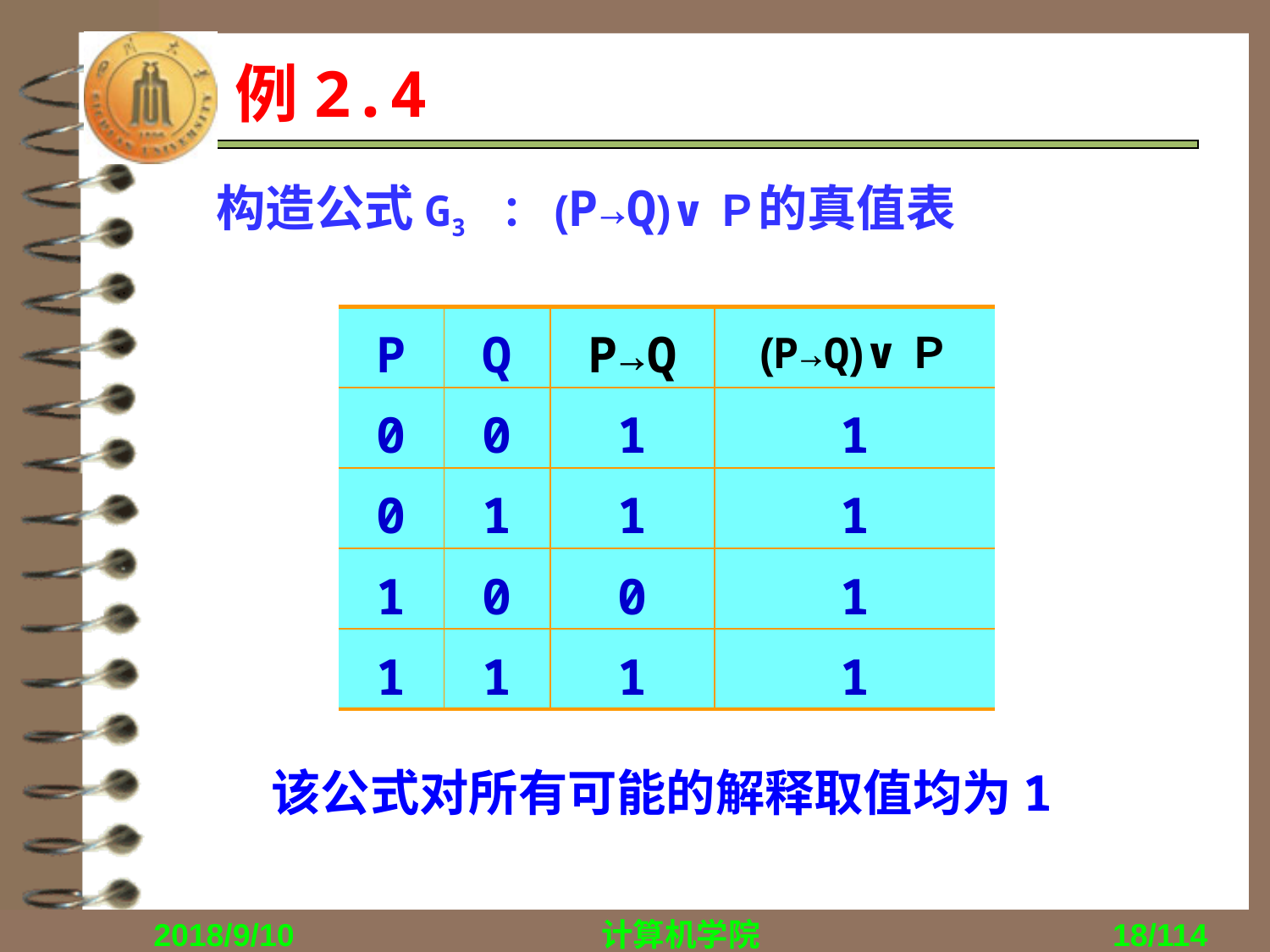

# 例2.4
构造公式G3 ：(P→Q)∨Ｐ的真值表
| P | Q | P→Q | (P→Q)∨Ｐ |
| --- | --- | --- | --- |
| 0 | 0 | 1 | 1 |
| 0 | 1 | 1 | 1 |
| 1 | 0 | 0 | 1 |
| 1 | 1 | 1 | 1 |
该公式对所有可能的解释取值均为1
2018/9/10
计算机学院
18/114